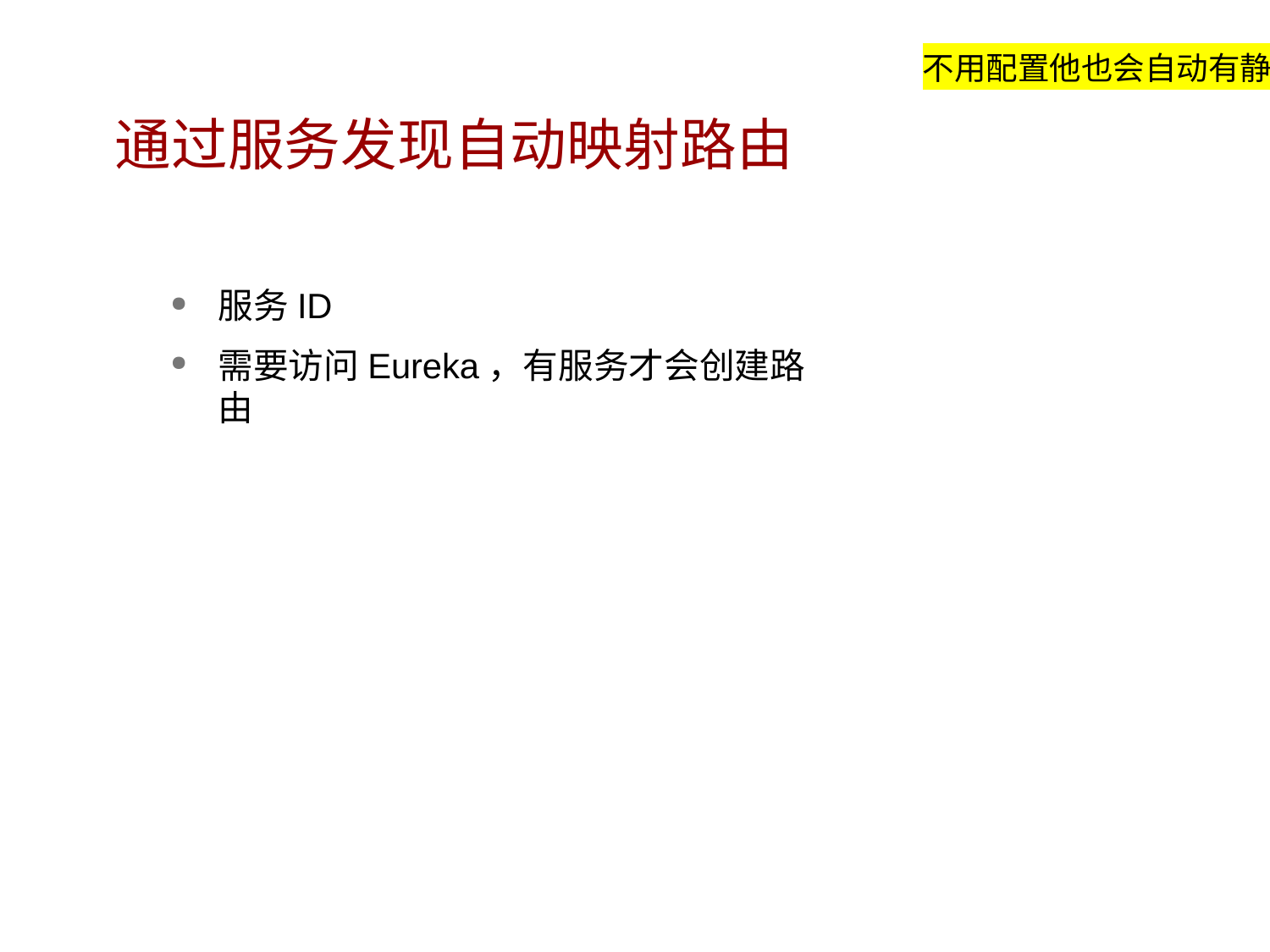

不用配置他也会自动有静态路由
# 通过服务发现自动映射路由
服务ID
需要访问Eureka，有服务才会创建路由